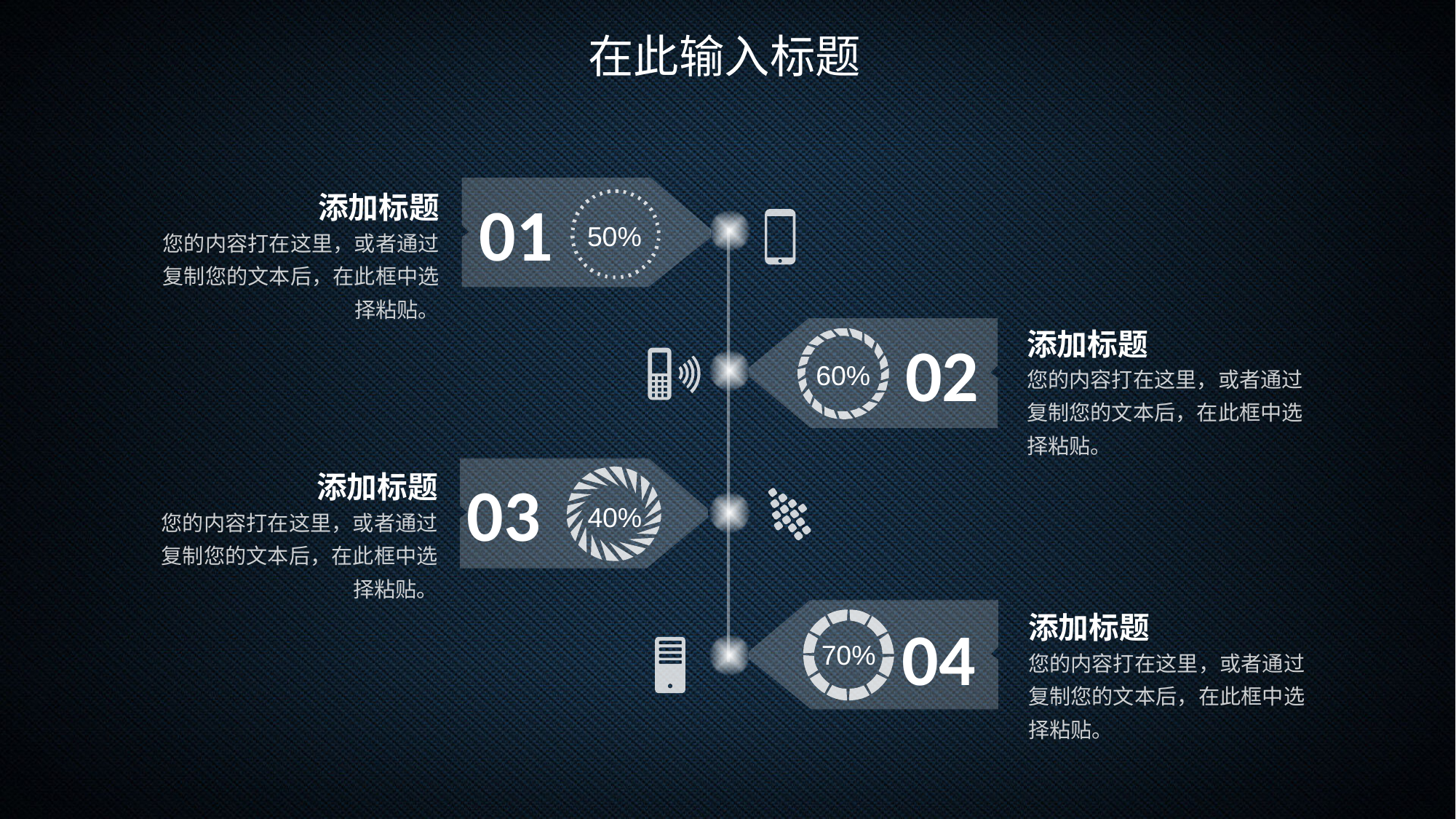

在此输入标题
添加标题
您的内容打在这里，或者通过复制您的文本后，在此框中选择粘贴。

01

50%

添加标题
您的内容打在这里，或者通过复制您的文本后，在此框中选择粘贴。

02

60%

添加标题
您的内容打在这里，或者通过复制您的文本后，在此框中选择粘贴。

03

40%

添加标题
您的内容打在这里，或者通过复制您的文本后，在此框中选择粘贴。

04

70%